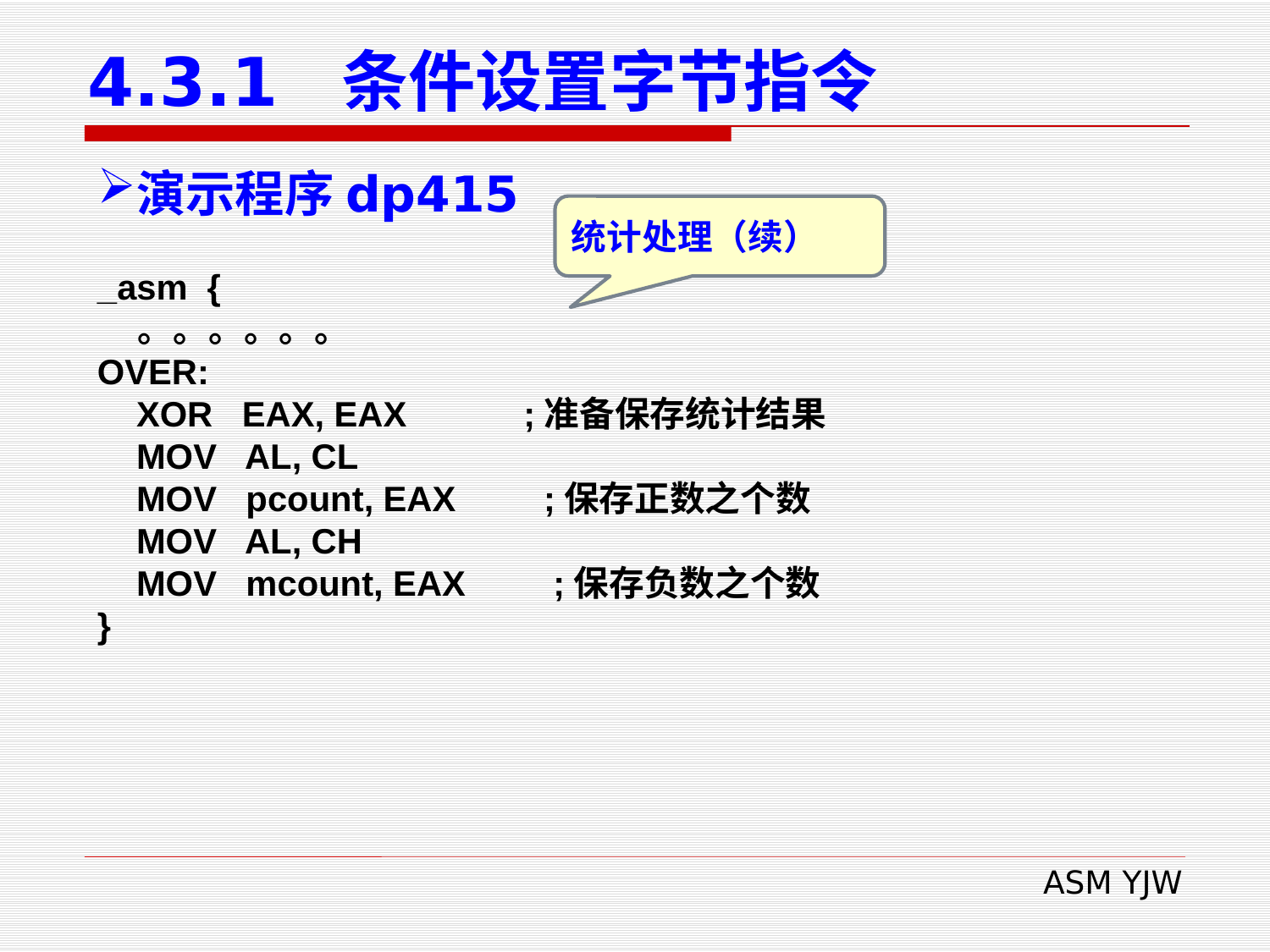

# 4.3.1  条件设置字节指令
演示程序dp415
统计处理（续）
_asm  {
    。。。。。。
OVER:
    XOR   EAX, EAX            ;准备保存统计结果
    MOV   AL, CL
    MOV   pcount, EAX         ;保存正数之个数
    MOV   AL, CH
    MOV   mcount, EAX         ;保存负数之个数
}